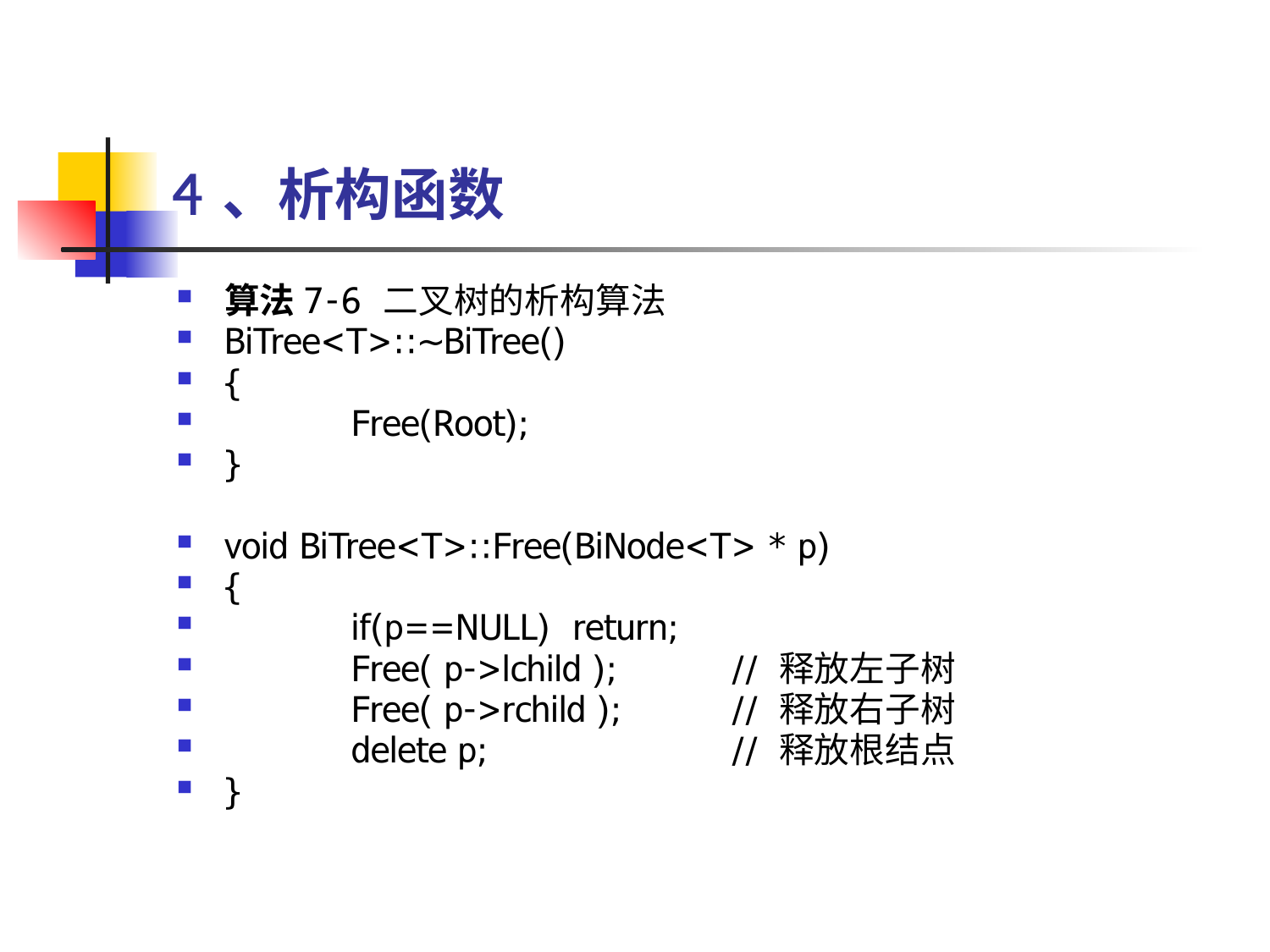

# 4、析构函数
算法7-6 二叉树的析构算法
BiTree<T>::~BiTree()
{
	Free(Root);
}

void BiTree<T>::Free(BiNode<T> * p)
{
	if(p==NULL)  return;
	Free( p->lchild );	// 释放左子树
	Free( p->rchild );	// 释放右子树
	delete p;		// 释放根结点
}